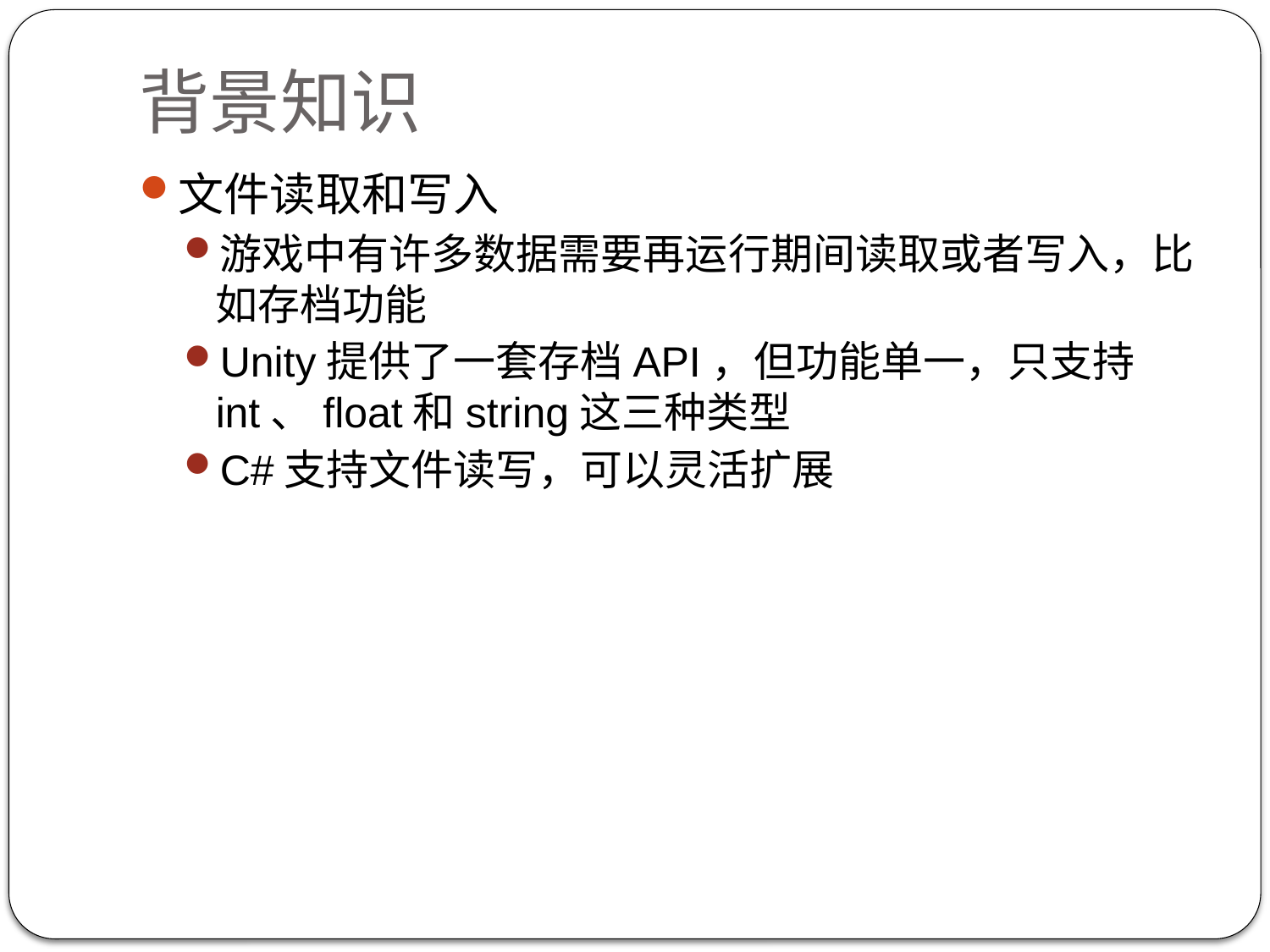

# 背景知识
文件读取和写入
游戏中有许多数据需要再运行期间读取或者写入，比如存档功能
Unity提供了一套存档API，但功能单一，只支持int、float和string这三种类型
C#支持文件读写，可以灵活扩展